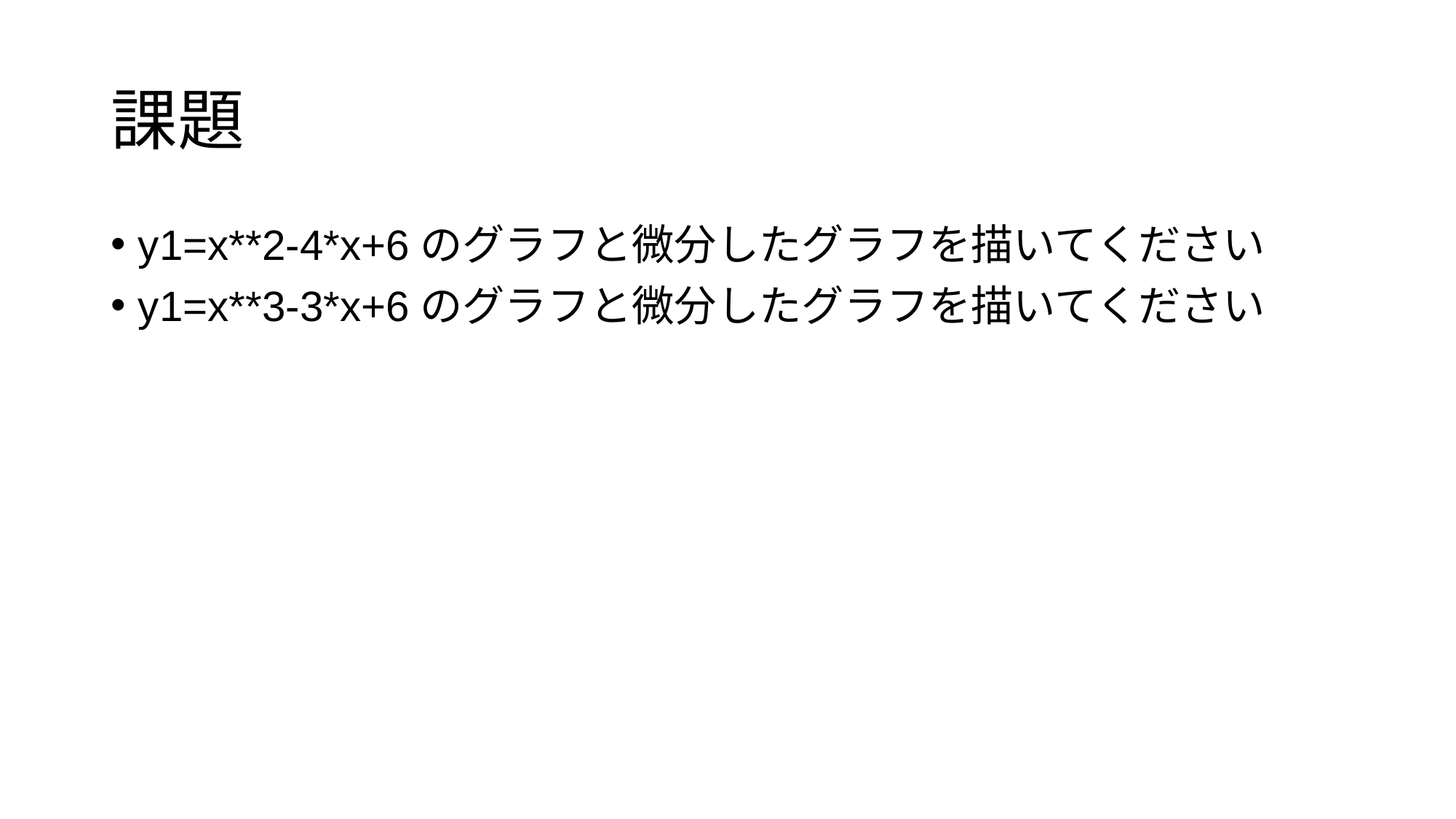

# 課題
y1=x**2-4*x+6のグラフと微分したグラフを描いてください
y1=x**3-3*x+6のグラフと微分したグラフを描いてください